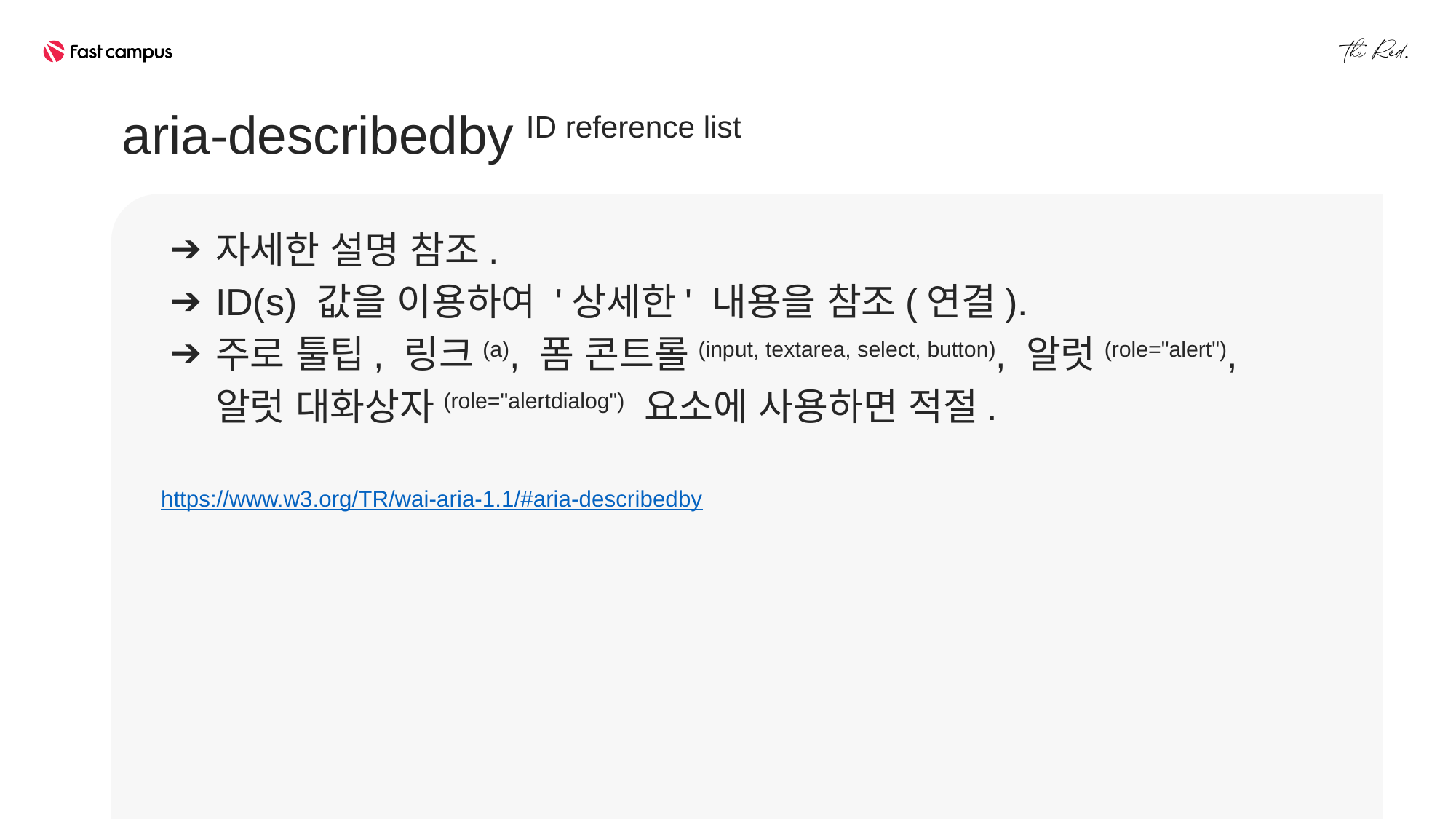

aria-describedby ID reference list
자세한 설명 참조.
ID(s) 값을 이용하여 '상세한' 내용을 참조(연결).
주로 툴팁, 링크(a), 폼 콘트롤(input, textarea, select, button), 알럿(role="alert"),
알럿 대화상자(role="alertdialog") 요소에 사용하면 적절.

https://www.w3.org/TR/wai-aria-1.1/#aria-describedby